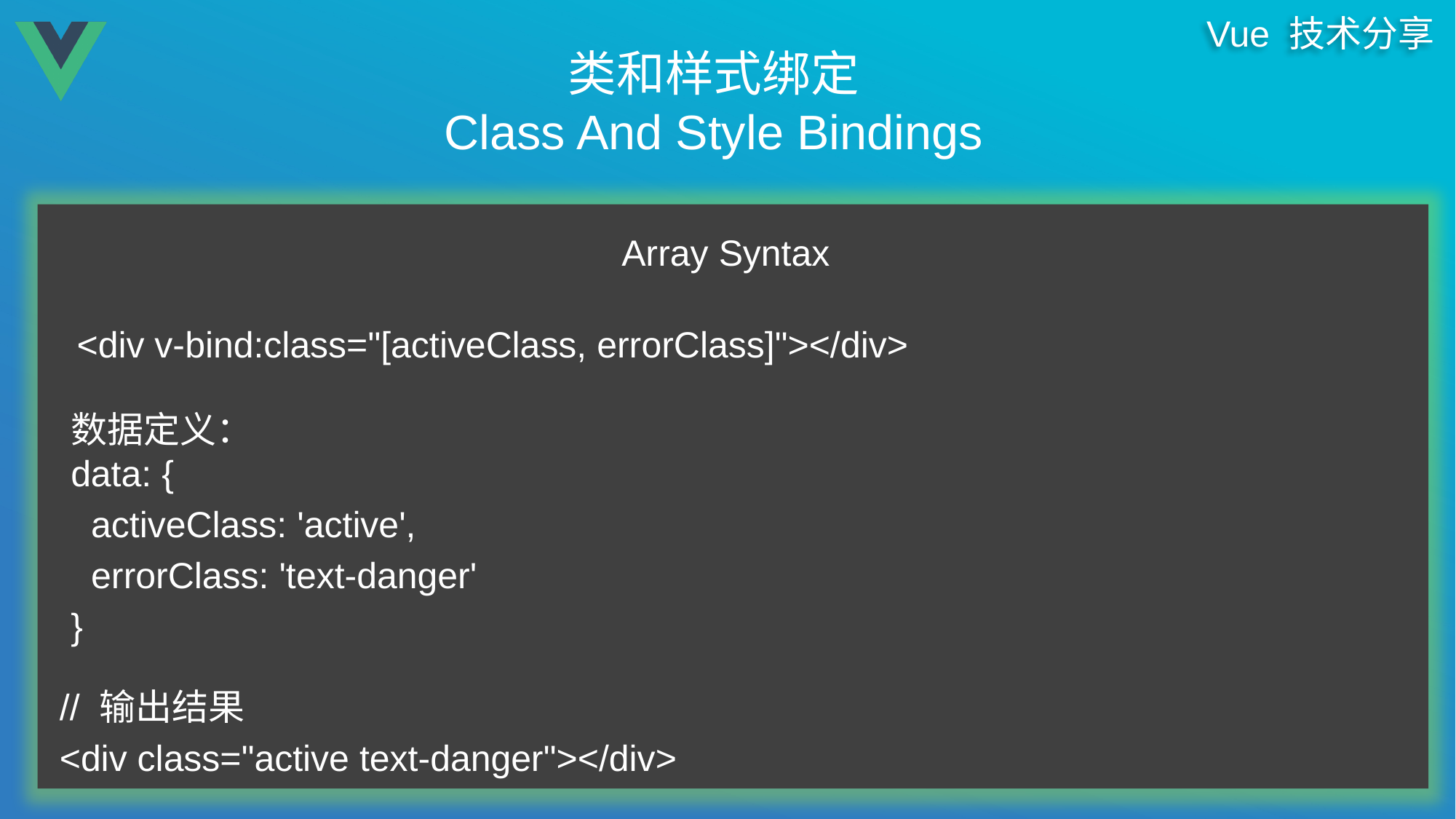

# 类和样式绑定 Class And Style Bindings

Array Syntax
<div v-bind:class="[activeClass, errorClass]"></div>
数据定义：
data: {
  activeClass: 'active',
  errorClass: 'text-danger'
}
// 输出结果
<div class="active text-danger"></div>